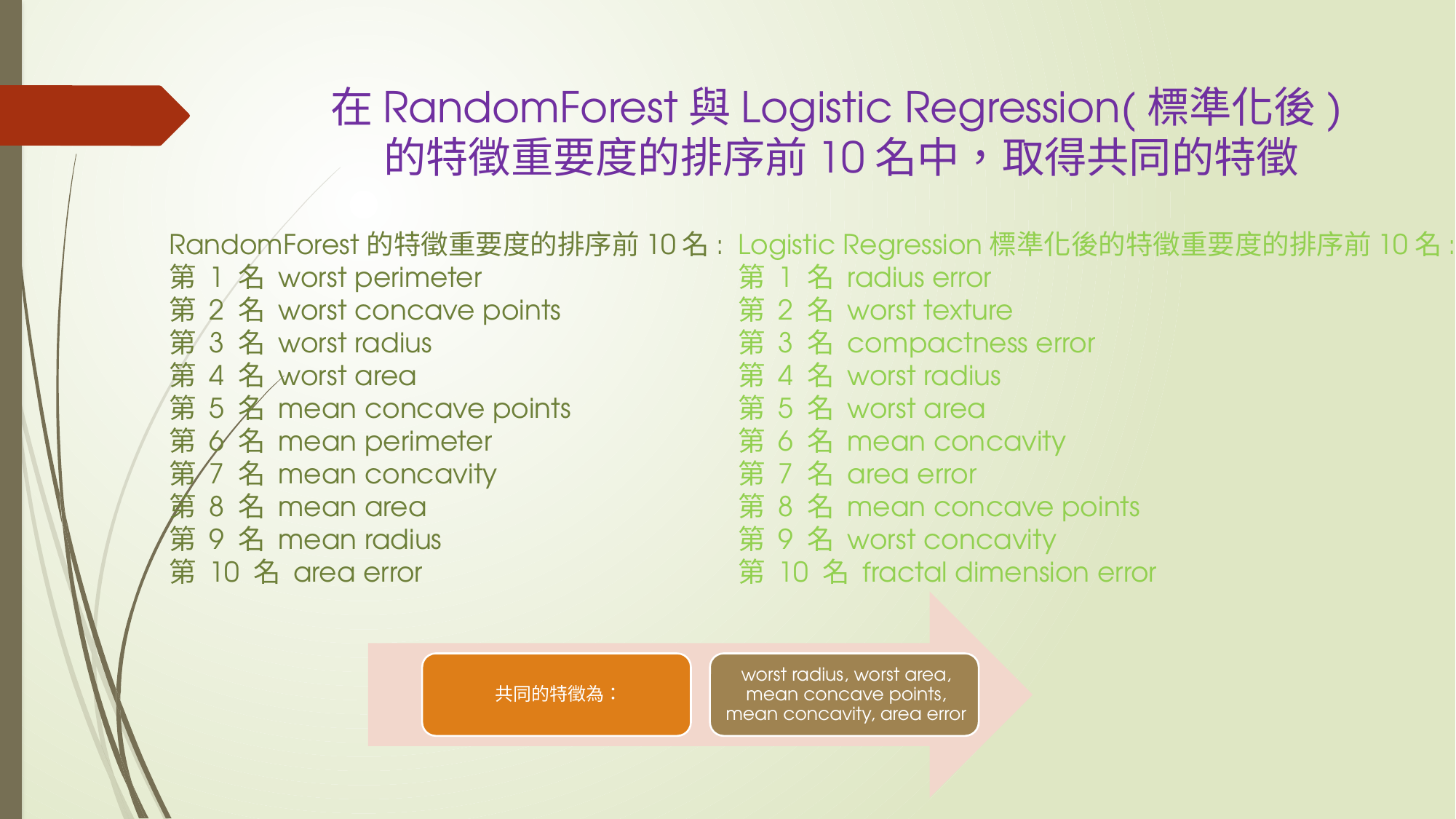

# 在RandomForest與Logistic Regression(標準化後)的特徵重要度的排序前10名中，取得共同的特徵
RandomForest的特徵重要度的排序前10名:
第 1 名 worst perimeter
第 2 名 worst concave points
第 3 名 worst radius
第 4 名 worst area
第 5 名 mean concave points
第 6 名 mean perimeter
第 7 名 mean concavity
第 8 名 mean area
第 9 名 mean radius
第 10 名 area error
Logistic Regression標準化後的特徵重要度的排序前10名:
第 1 名 radius error
第 2 名 worst texture
第 3 名 compactness error
第 4 名 worst radius
第 5 名 worst area
第 6 名 mean concavity
第 7 名 area error
第 8 名 mean concave points
第 9 名 worst concavity
第 10 名 fractal dimension error
共同的特徵為：
worst radius, worst area, mean concave points, mean concavity, area error